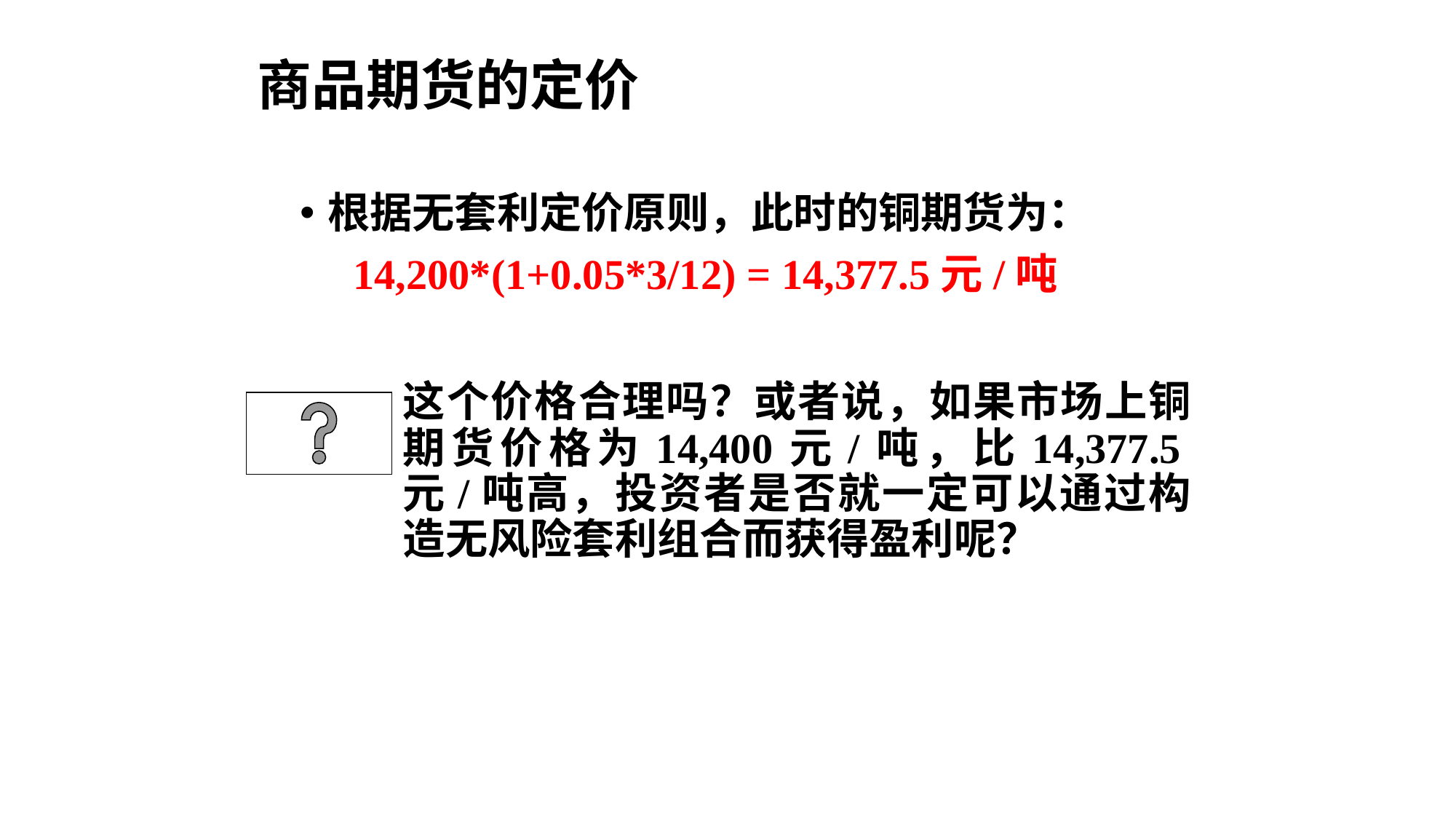

# 商品期货的定价
根据无套利定价原则，此时的铜期货为：
     14,200*(1+0.05*3/12) = 14,377.5元/吨
这个价格合理吗？或者说，如果市场上铜期货价格为14,400元/吨，比14,377.5元/吨高，投资者是否就一定可以通过构造无风险套利组合而获得盈利呢？